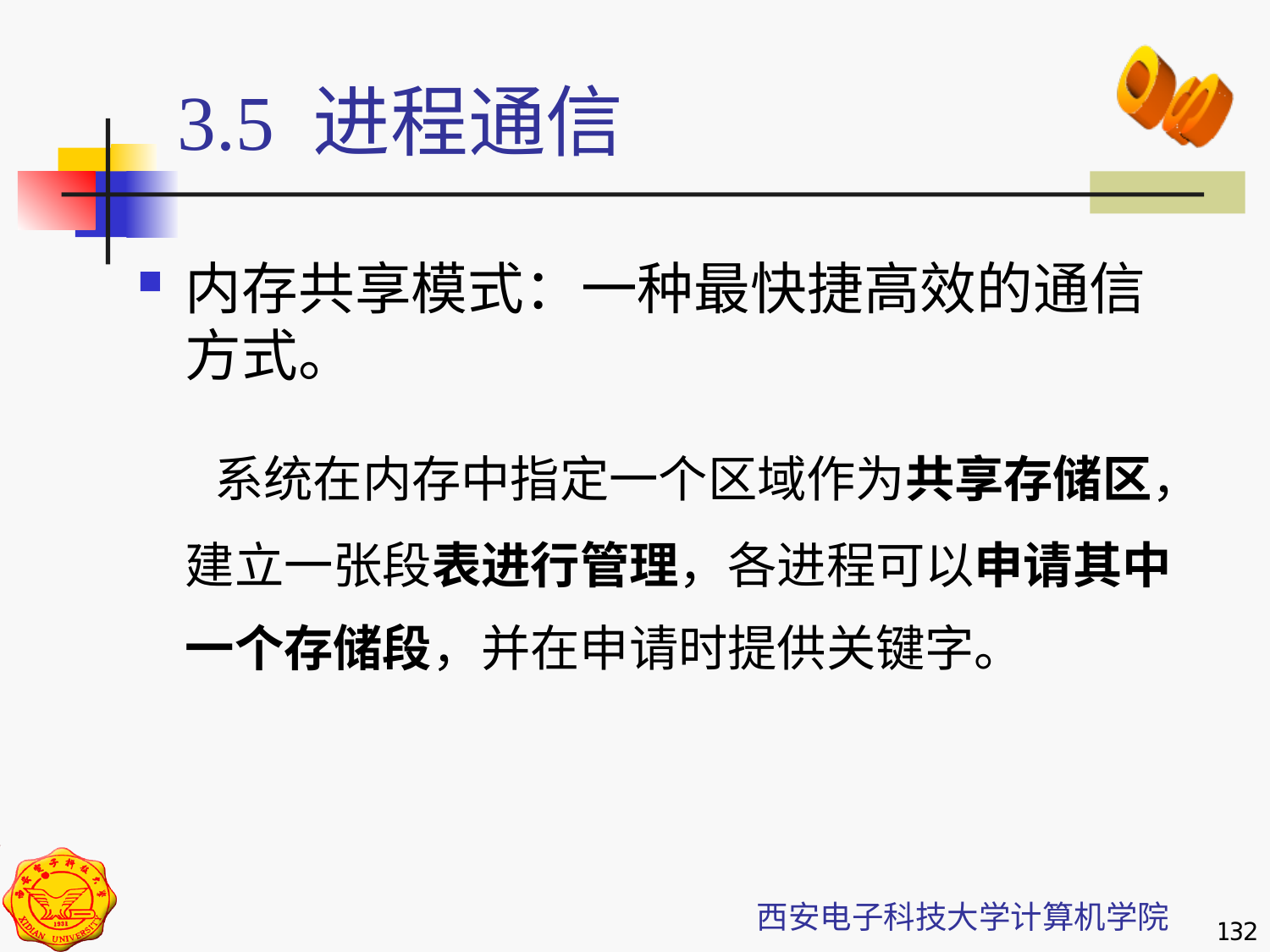

3.5 进程通信
内存共享模式：一种最快捷高效的通信方式。
	 系统在内存中指定一个区域作为共享存储区，建立一张段表进行管理，各进程可以申请其中一个存储段，并在申请时提供关键字。

132